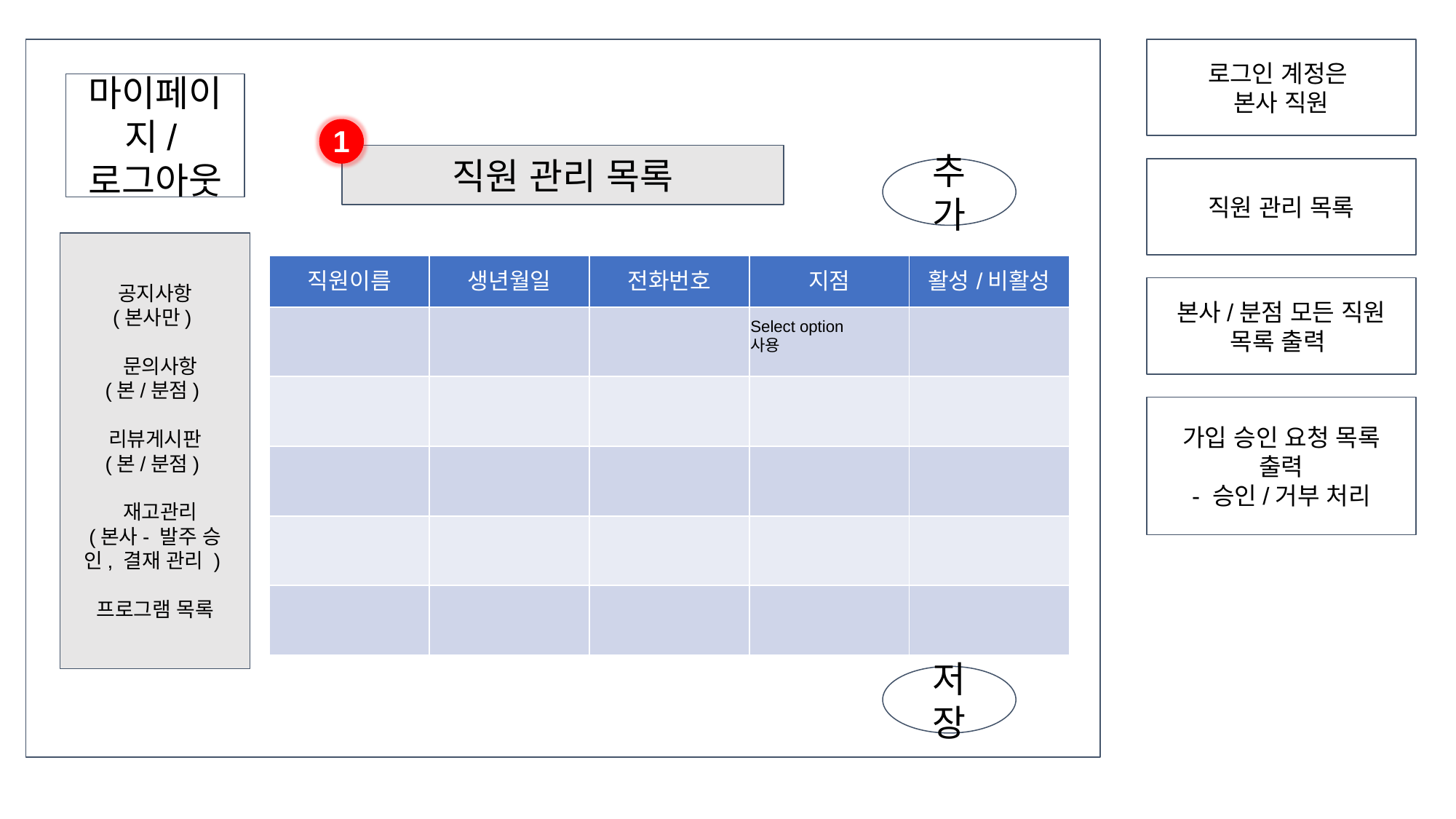

로그인 계정은
본사 직원
마이페이지/로그아웃
1

직원 관리 목록
추가
직원 관리 목록
공지사항
(본사만)

 문의사항
(본/분점)

리뷰게시판
(본/분점)

 재고관리
(본사- 발주 승인, 결재 관리 )

프로그램 목록
| 직원이름 | 생년월일 | 전화번호 | 지점 | 활성/비활성 |
| --- | --- | --- | --- | --- |
|  |  |  |  |  |
|  |  |  |  |  |
|  |  |  |  |  |
|  |  |  |  |  |
|  |  |  |  |  |
본사/분점 모든 직원 목록 출력
Select option 사용
가입 승인 요청 목록 출력
- 승인/거부 처리
저장